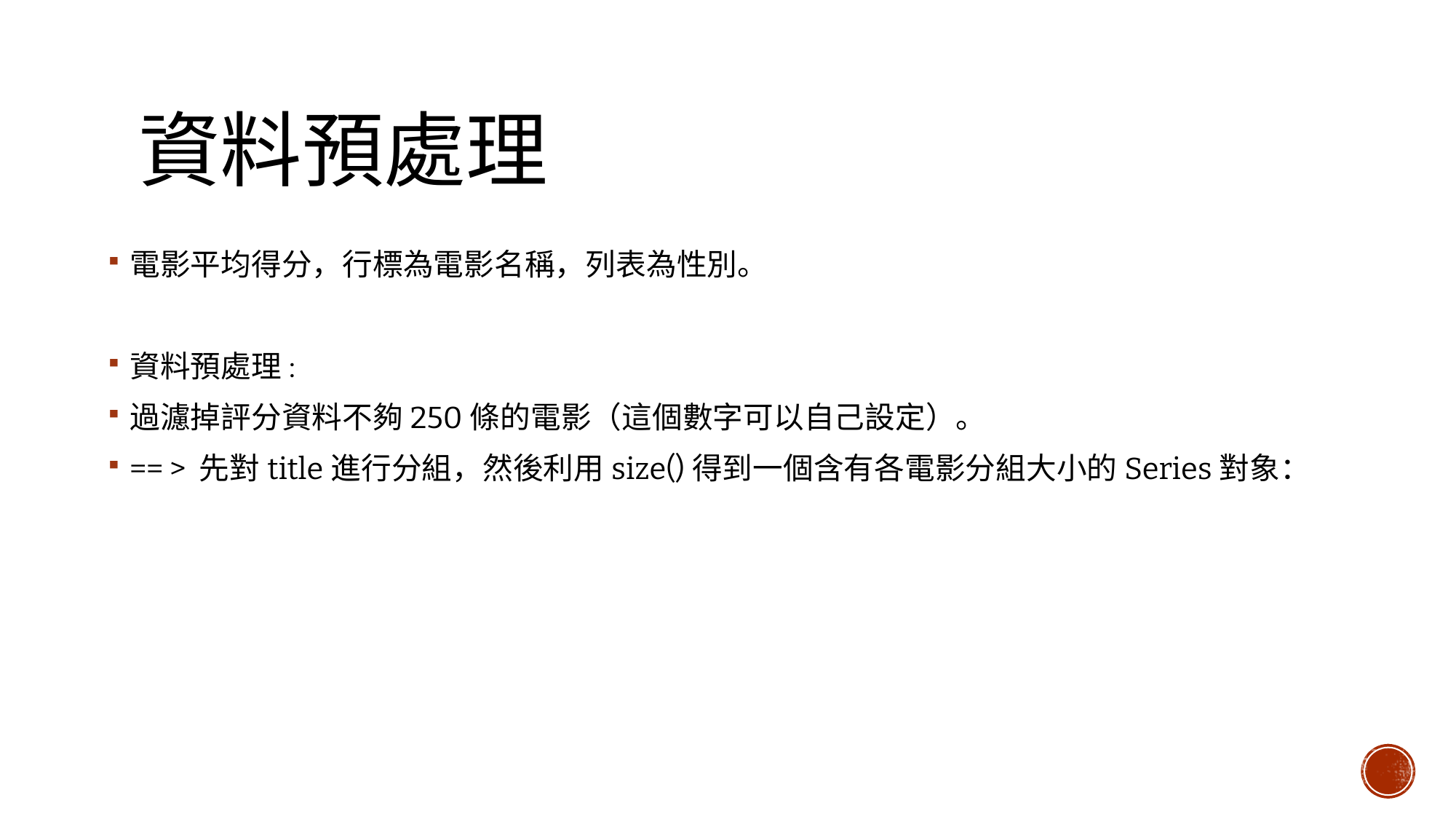

# 資料預處理
電影平均得分，行標為電影名稱，列表為性別。

資料預處理:
過濾掉評分資料不夠250條的電影（這個數字可以自己設定）。
== > 先對title進行分組，然後利用size()得到一個含有各電影分組大小的Series對象：